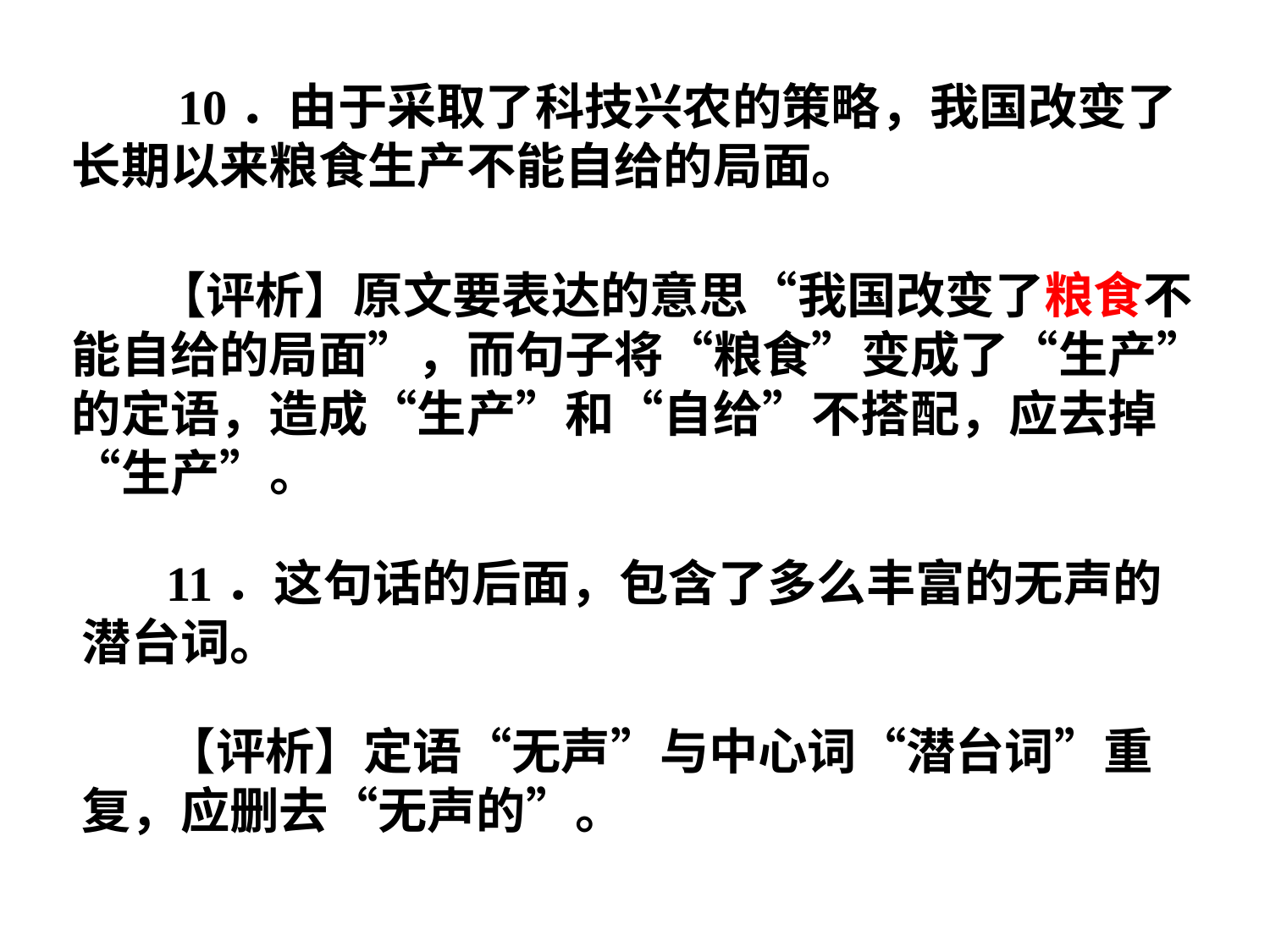

10．由于采取了科技兴农的策略，我国改变了长期以来粮食生产不能自给的局面。
【评析】原文要表达的意思“我国改变了粮食不能自给的局面”，而句子将“粮食”变成了“生产”的定语，造成“生产”和“自给”不搭配，应去掉“生产”。
11．这句话的后面，包含了多么丰富的无声的潜台词。
【评析】定语“无声”与中心词“潜台词”重复，应删去“无声的”。